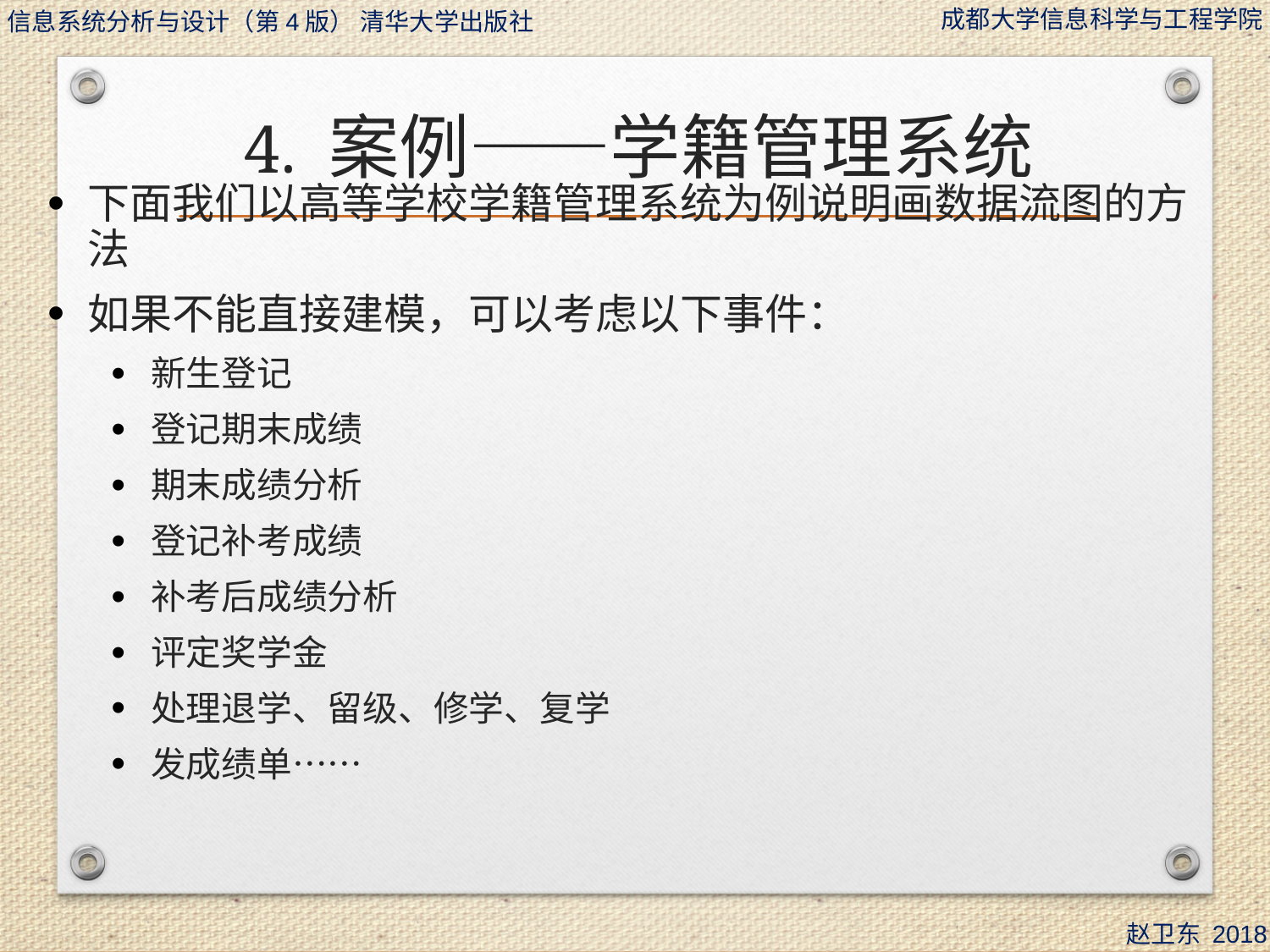

# 4. 案例——学籍管理系统
下面我们以高等学校学籍管理系统为例说明画数据流图的方法
如果不能直接建模，可以考虑以下事件：
新生登记
登记期末成绩
期末成绩分析
登记补考成绩
补考后成绩分析
评定奖学金
处理退学、留级、修学、复学
发成绩单……